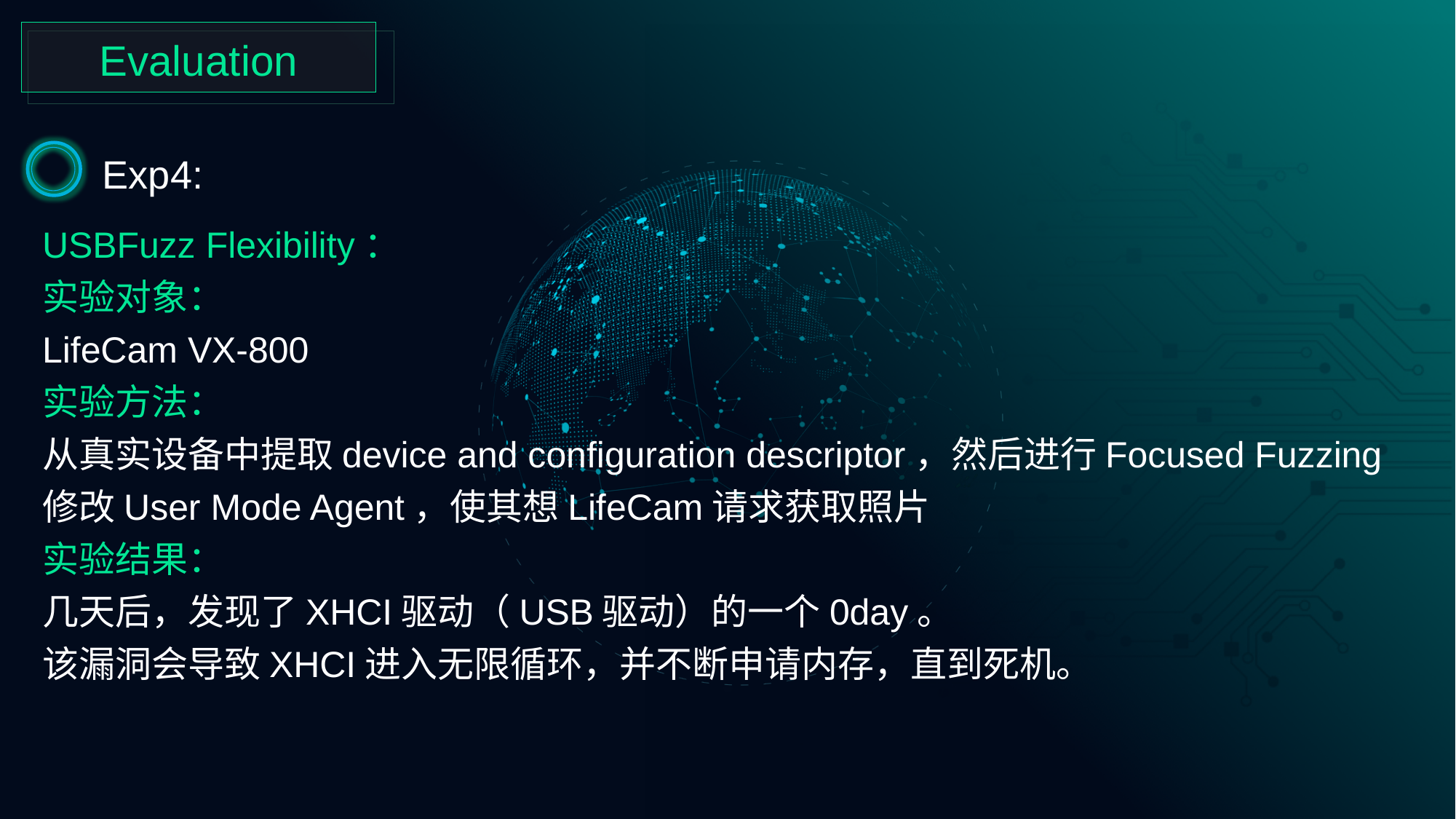

Evaluation

Exp4:
USBFuzz Flexibility：
实验对象：
LifeCam VX-800
实验方法：
从真实设备中提取device and configuration descriptor，然后进行Focused Fuzzing
修改User Mode Agent，使其想LifeCam请求获取照片
实验结果：
几天后，发现了XHCI驱动（USB驱动）的一个0day。
该漏洞会导致XHCI进入无限循环，并不断申请内存，直到死机。